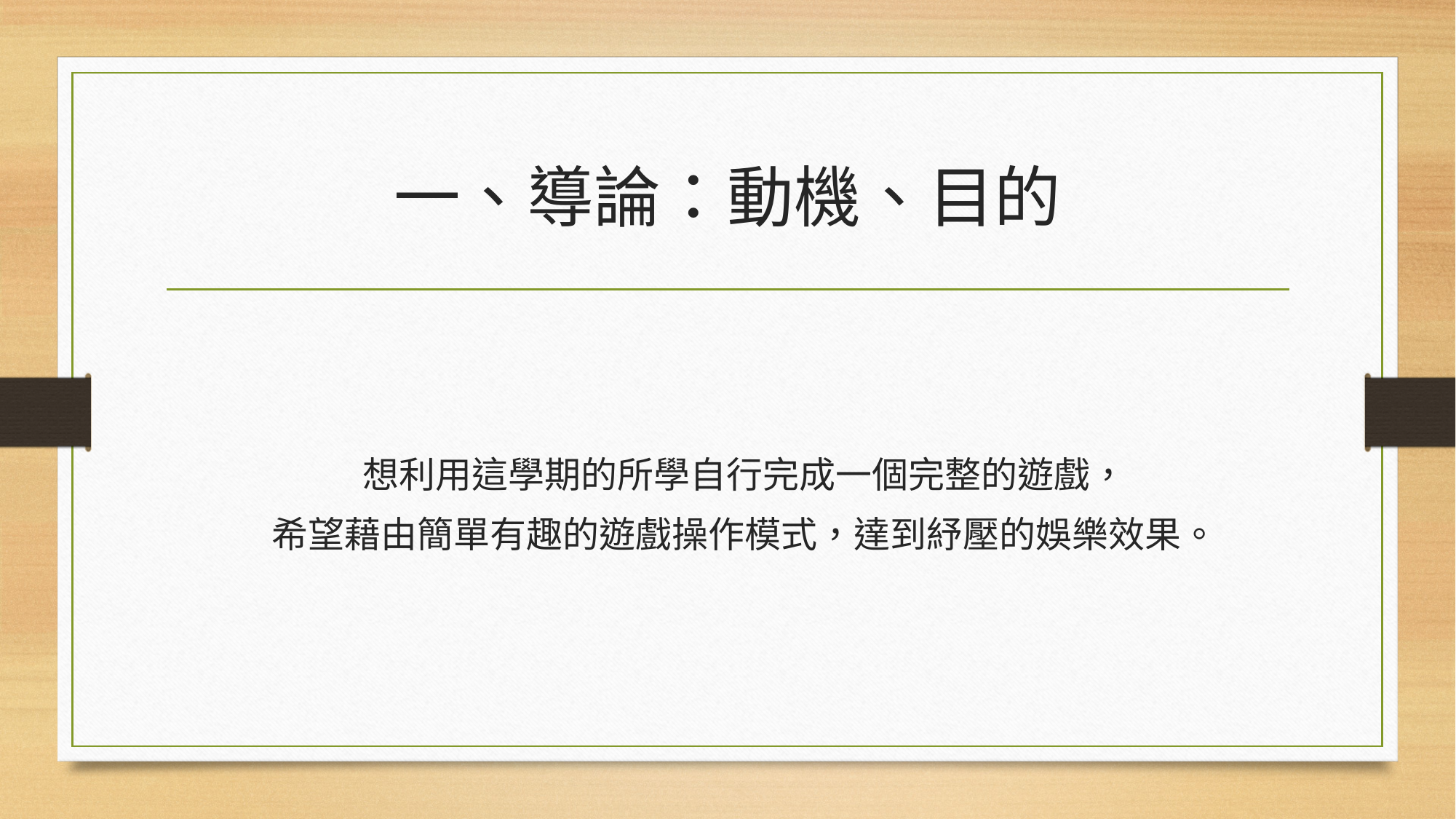

# 一、導論：動機、目的
想利用這學期的所學自行完成一個完整的遊戲，
希望藉由簡單有趣的遊戲操作模式，達到紓壓的娛樂效果。